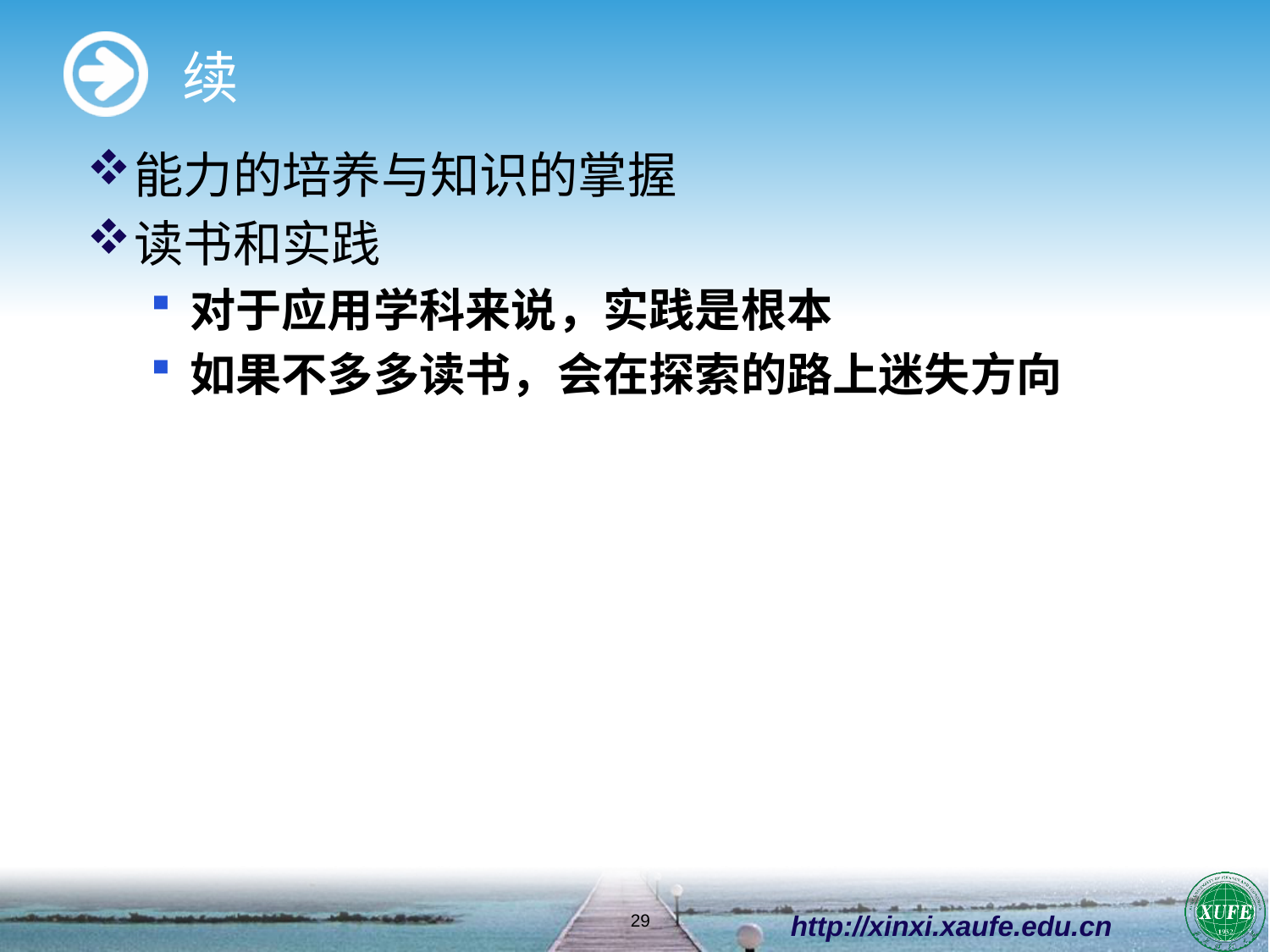

# 续
能力的培养与知识的掌握
读书和实践
对于应用学科来说，实践是根本
如果不多多读书，会在探索的路上迷失方向
http://xinxi.xaufe.edu.cn
29